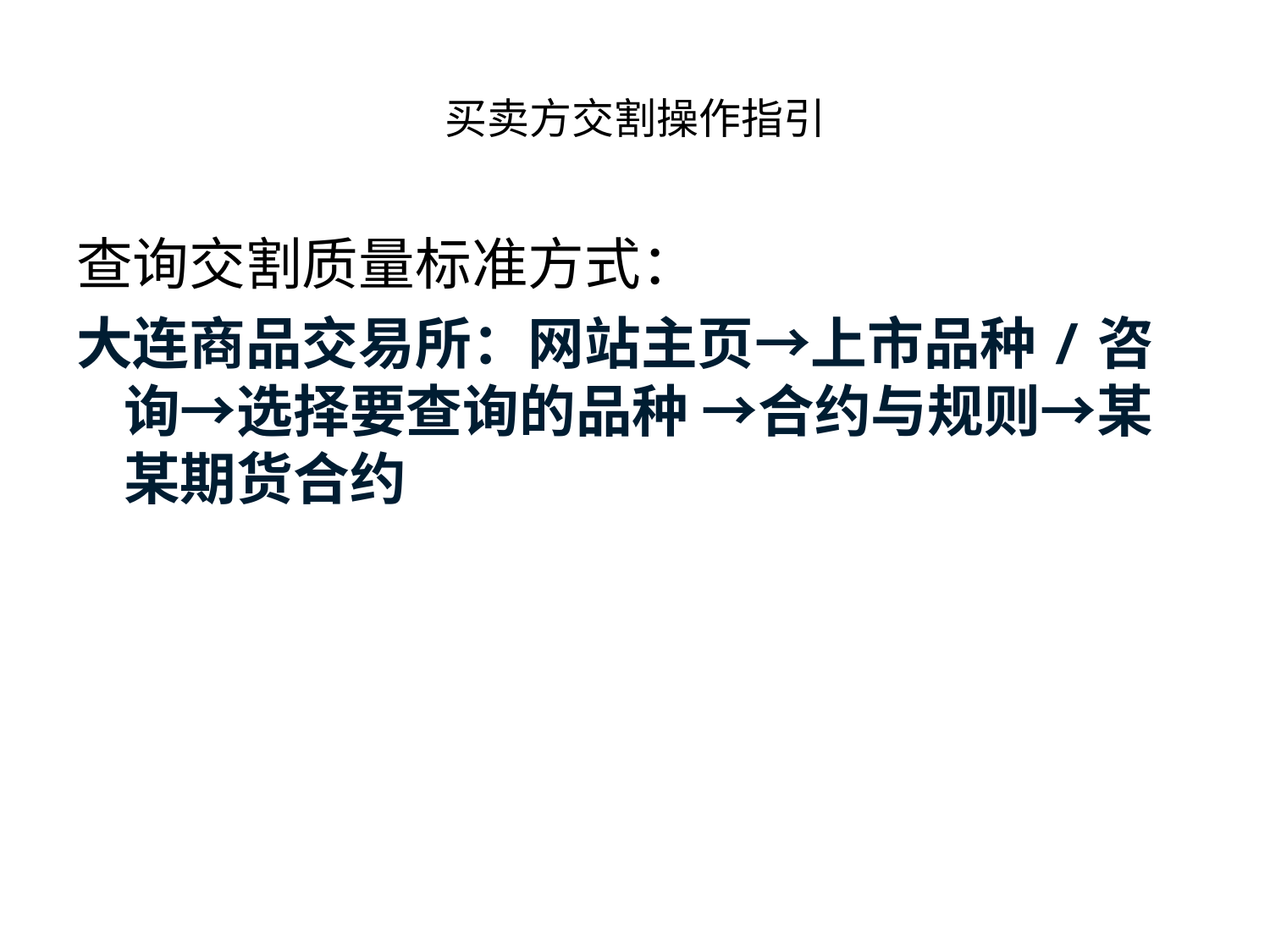

# 买卖方交割操作指引
查询交割质量标准方式：
大连商品交易所：网站主页→上市品种/咨询→选择要查询的品种 →合约与规则→某某期货合约